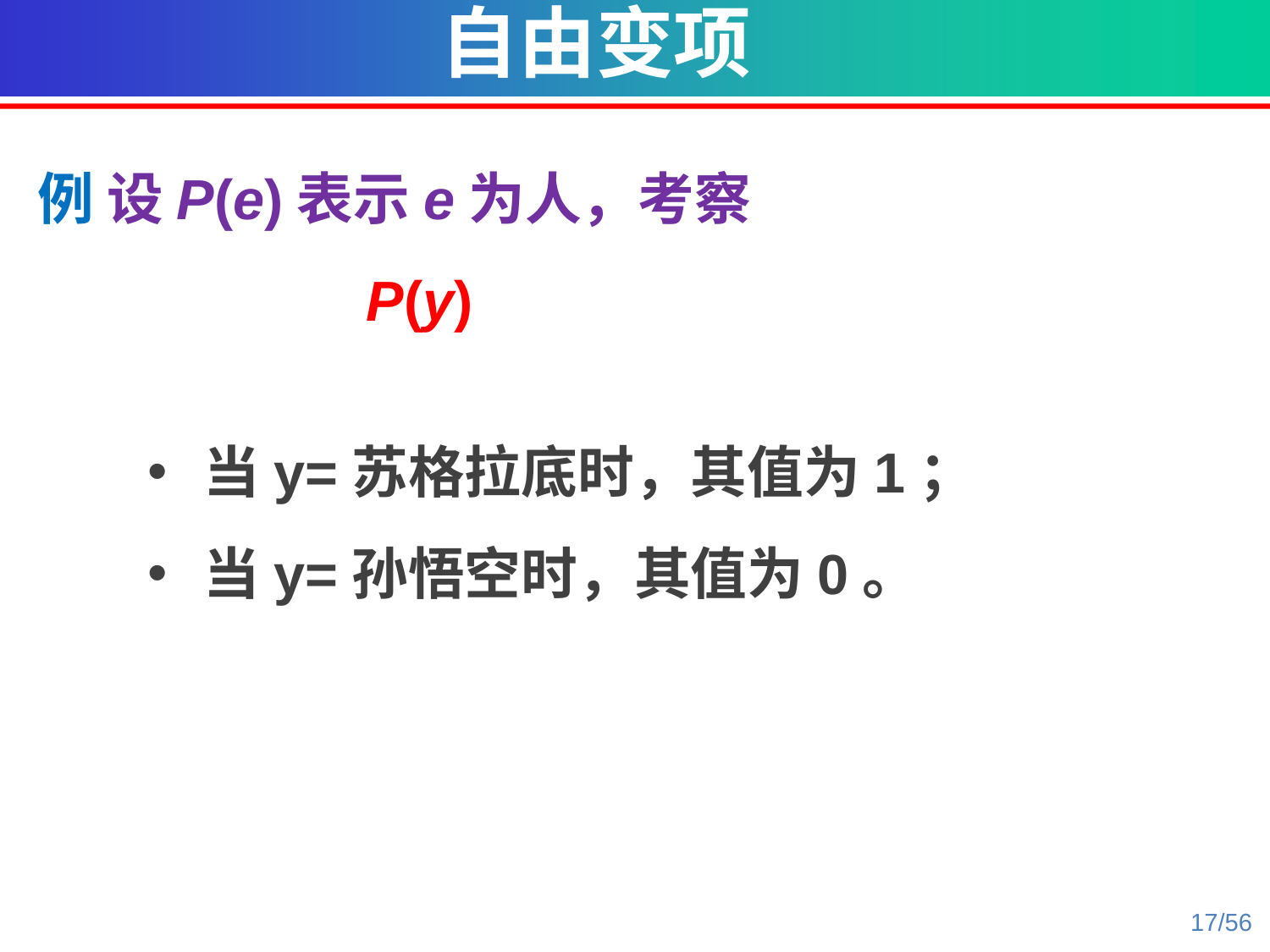

自由变项
例 设P(e)表示e为人，考察
                     P(y)
 当y=苏格拉底时，其值为1；
 当y=孙悟空时，其值为0。
17/56